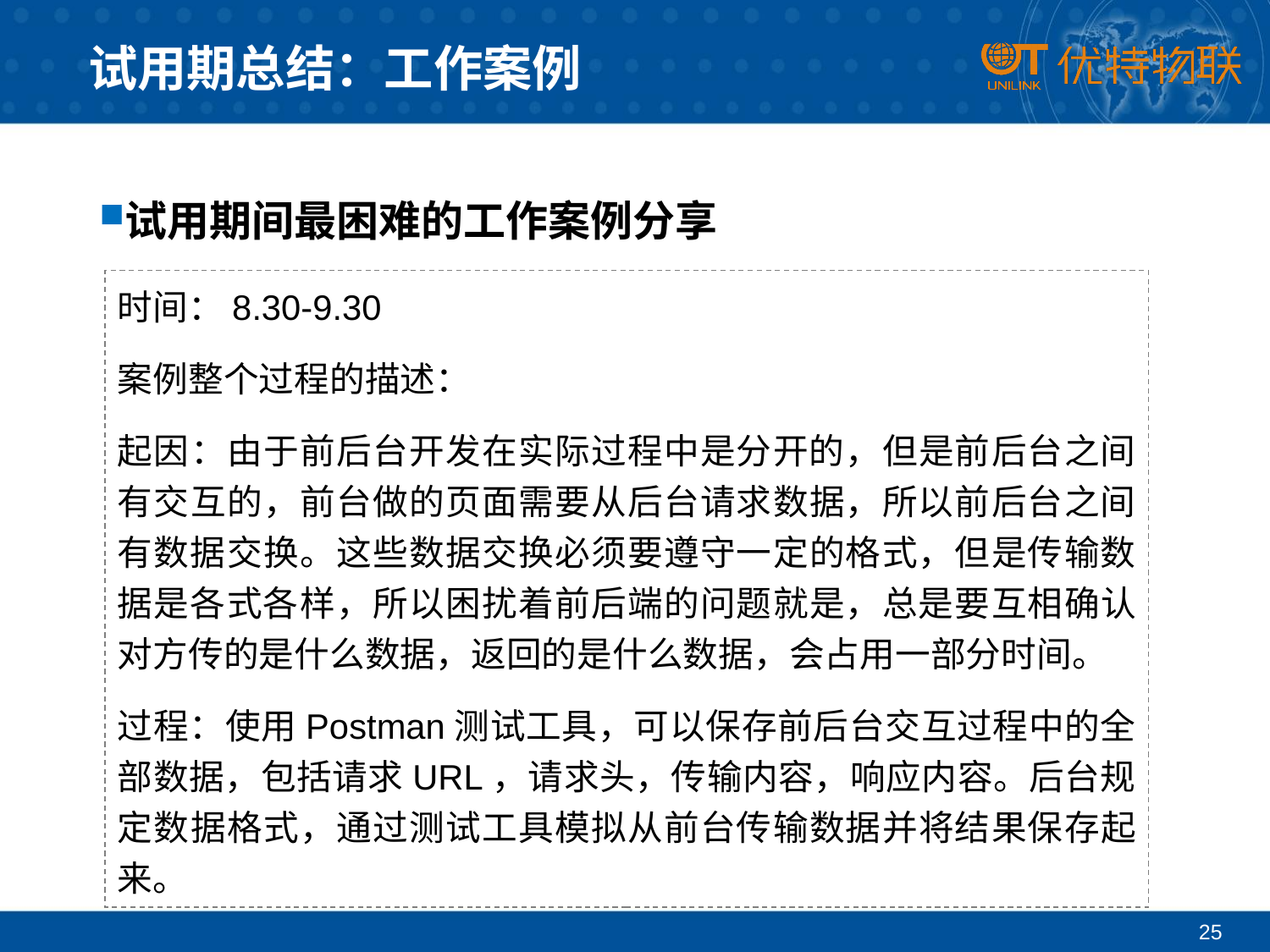

# 试用期总结：工作案例
试用期间最困难的工作案例分享

时间：8.30-9.30
案例整个过程的描述：
起因：由于前后台开发在实际过程中是分开的，但是前后台之间有交互的，前台做的页面需要从后台请求数据，所以前后台之间有数据交换。这些数据交换必须要遵守一定的格式，但是传输数据是各式各样，所以困扰着前后端的问题就是，总是要互相确认对方传的是什么数据，返回的是什么数据，会占用一部分时间。
过程：使用Postman测试工具，可以保存前后台交互过程中的全部数据，包括请求URL，请求头，传输内容，响应内容。后台规定数据格式，通过测试工具模拟从前台传输数据并将结果保存起来。
25